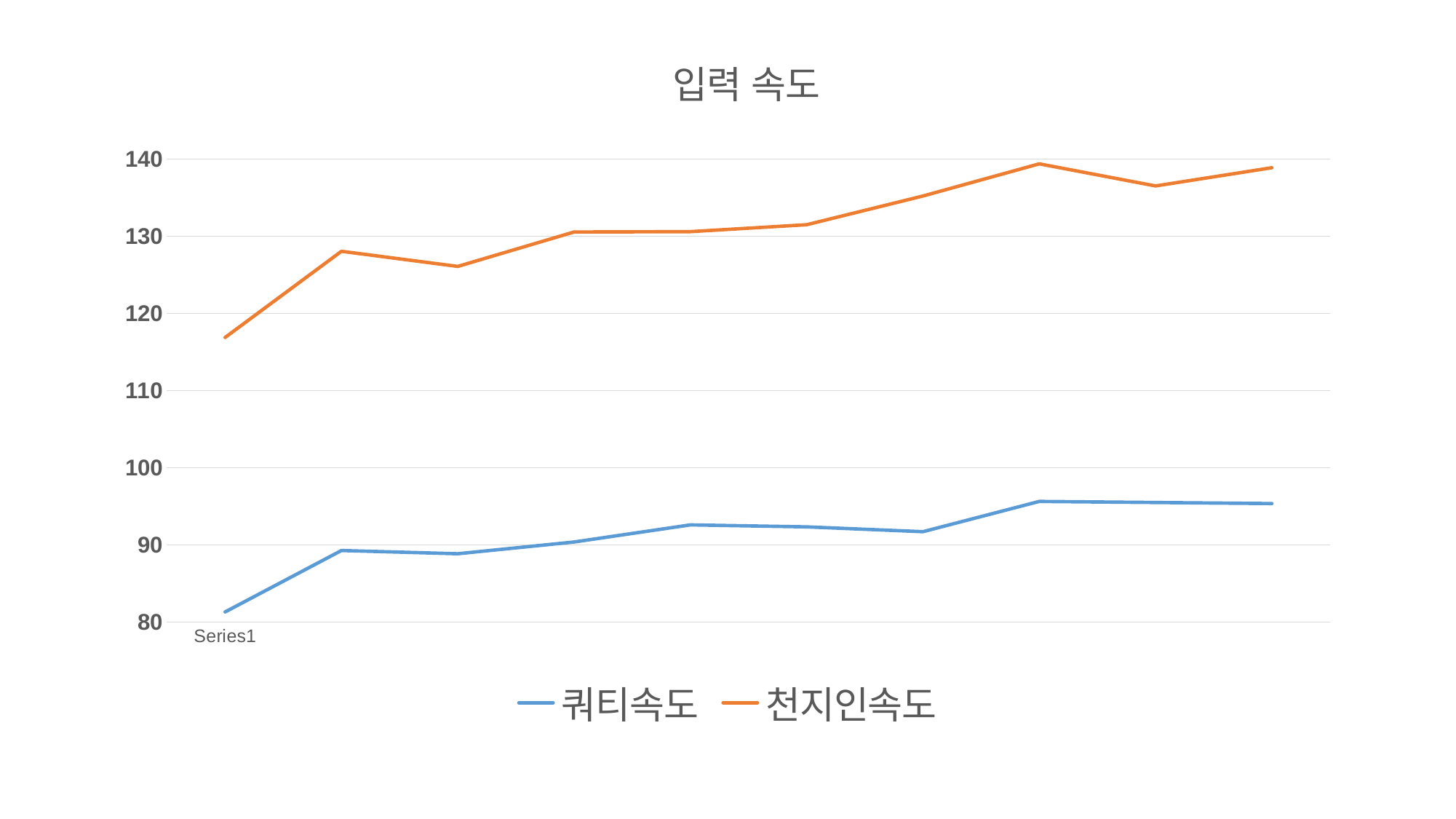

### Chart: 입력 속도

| Category | 쿼티속도 | 천지인속도 |
|---|---|---|
|  | 81.32 | 116.88 |
|  | 89.28 | 128.04 |
|  | 88.86 | 126.08 |
|  | 90.38 | 130.54 |
|  | 92.6 | 130.58 |
|  | 92.34 | 131.48 |
|  | 91.72 | 135.2 |
|  | 95.64 | 139.36 |
|  | 95.5 | 136.5 |
|  | 95.36 | 138.86 |